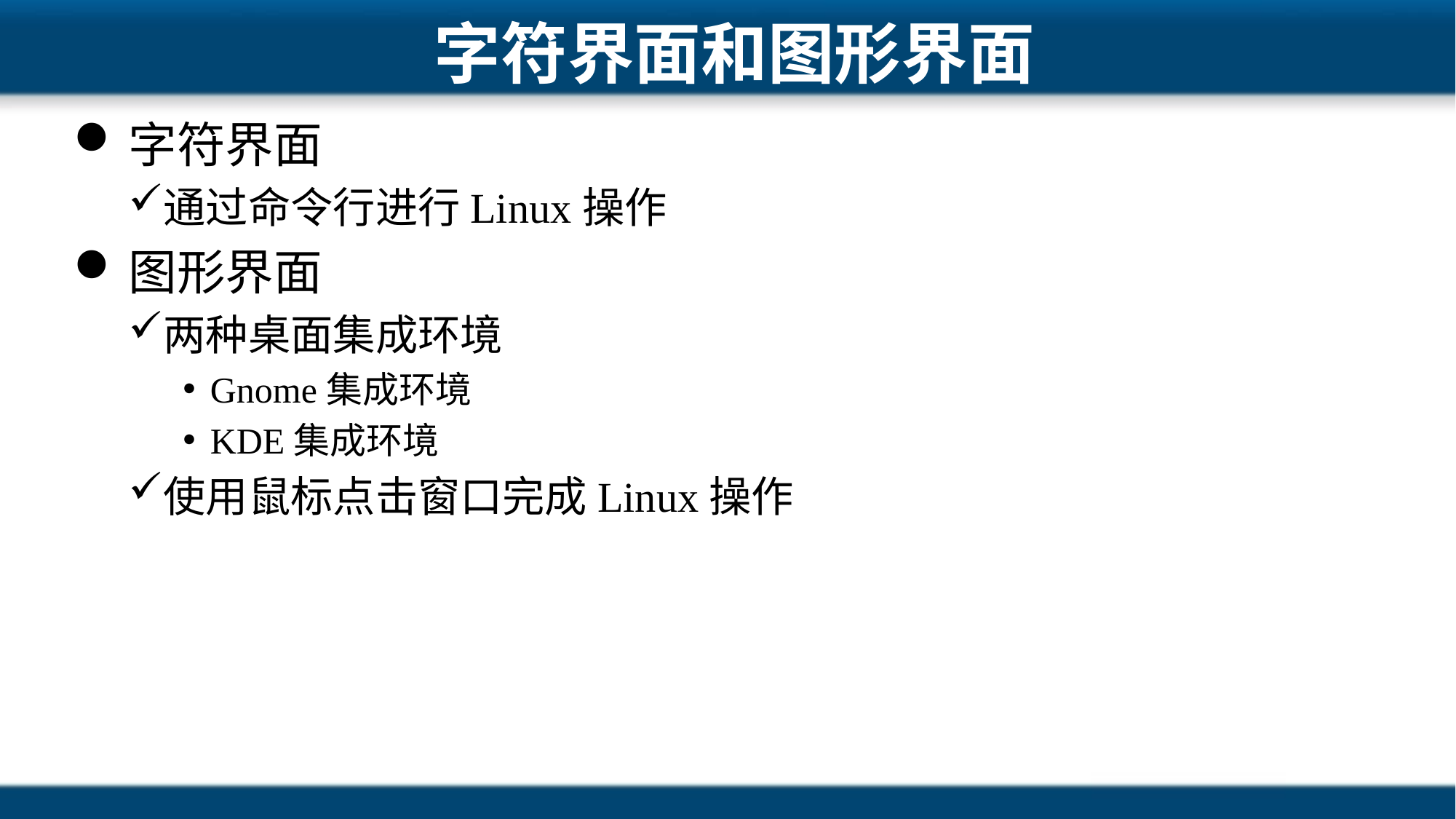

# 字符界面和图形界面
字符界面
通过命令行进行Linux操作
图形界面
两种桌面集成环境
Gnome集成环境
KDE集成环境
使用鼠标点击窗口完成Linux操作